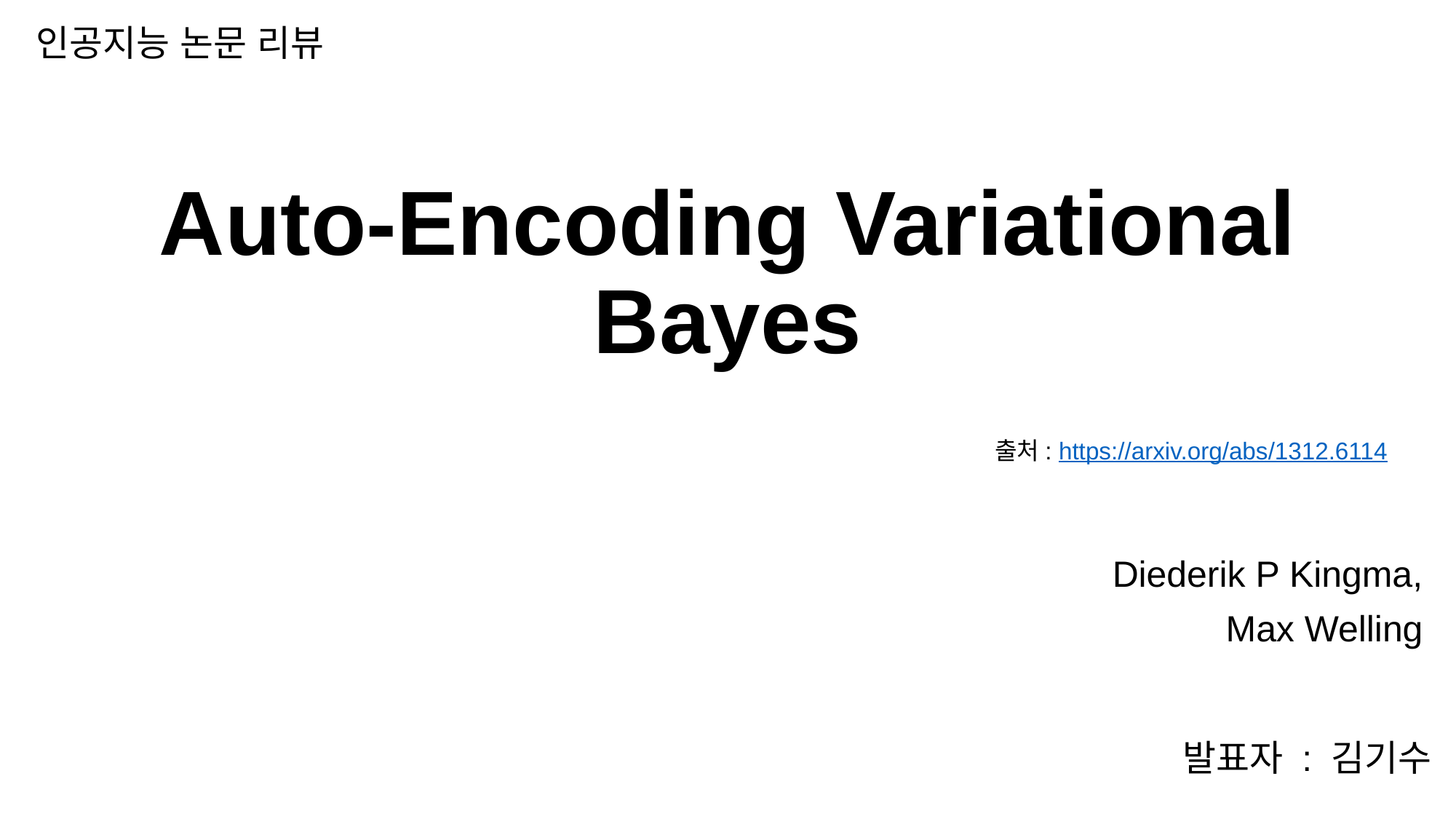

인공지능 논문 리뷰
# Auto-Encoding Variational Bayes
출처: https://arxiv.org/abs/1312.6114
Diederik P Kingma,
Max Welling
발표자 : 김기수